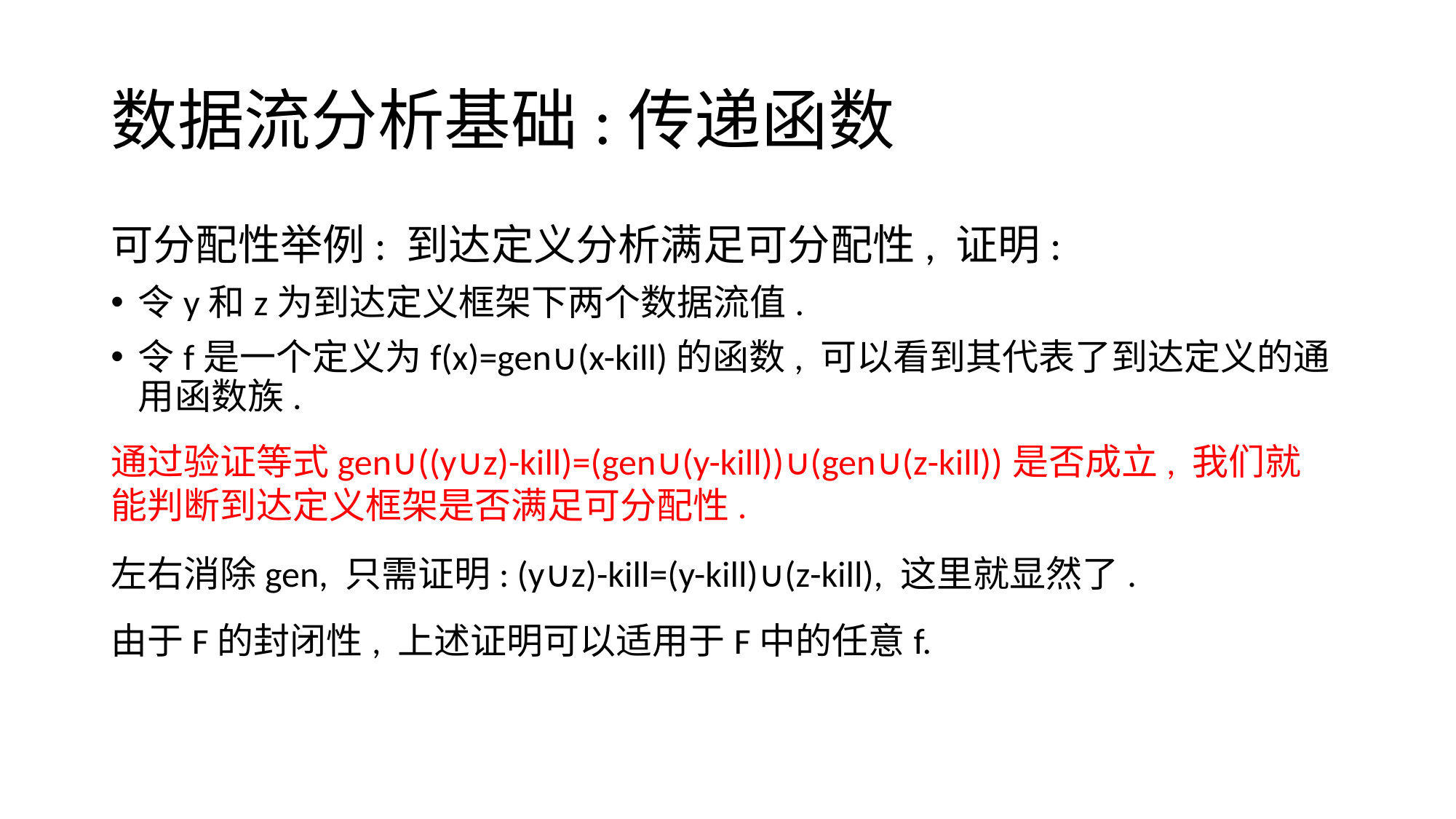

# 数据流分析基础:传递函数
可分配性举例: 到达定义分析满足可分配性, 证明:
令y和z为到达定义框架下两个数据流值.
令f是一个定义为f(x)=gen∪(x-kill)的函数, 可以看到其代表了到达定义的通用函数族.
通过验证等式gen∪((y∪z)-kill)=(gen∪(y-kill))∪(gen∪(z-kill))是否成立, 我们就能判断到达定义框架是否满足可分配性.
左右消除gen, 只需证明: (y∪z)-kill=(y-kill)∪(z-kill), 这里就显然了.
由于F的封闭性, 上述证明可以适用于F中的任意f.